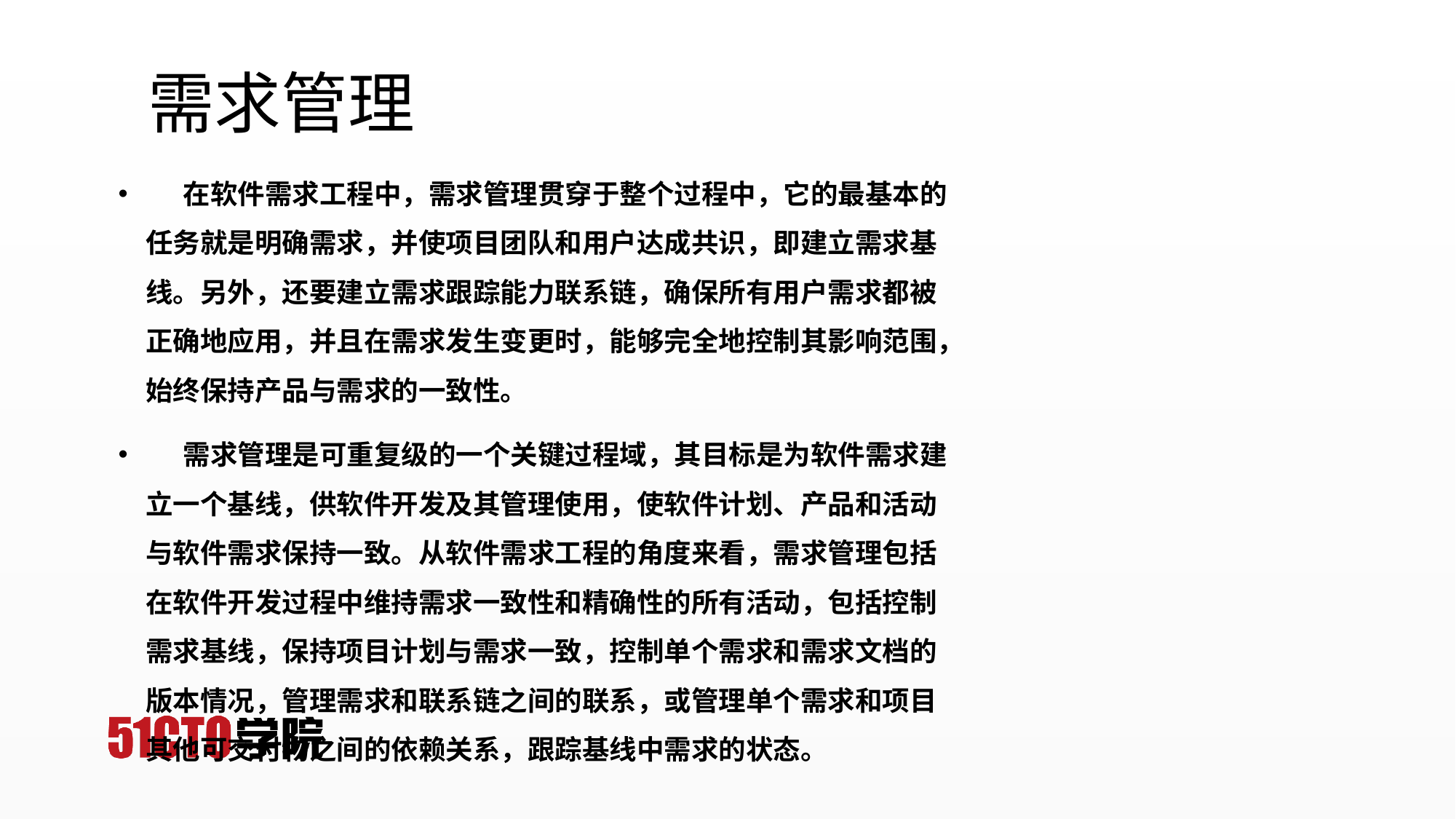

# 需求管理
     在软件需求工程中，需求管理贯穿于整个过程中，它的最基本的任务就是明确需求，并使项目团队和用户达成共识，即建立需求基线。另外，还要建立需求跟踪能力联系链，确保所有用户需求都被正确地应用，并且在需求发生变更时，能够完全地控制其影响范围，始终保持产品与需求的一致性。
     需求管理是可重复级的一个关键过程域，其目标是为软件需求建立一个基线，供软件开发及其管理使用，使软件计划、产品和活动与软件需求保持一致。从软件需求工程的角度来看，需求管理包括在软件开发过程中维持需求一致性和精确性的所有活动，包括控制需求基线，保持项目计划与需求一致，控制单个需求和需求文档的版本情况，管理需求和联系链之间的联系，或管理单个需求和项目其他可交付物之间的依赖关系，跟踪基线中需求的状态。